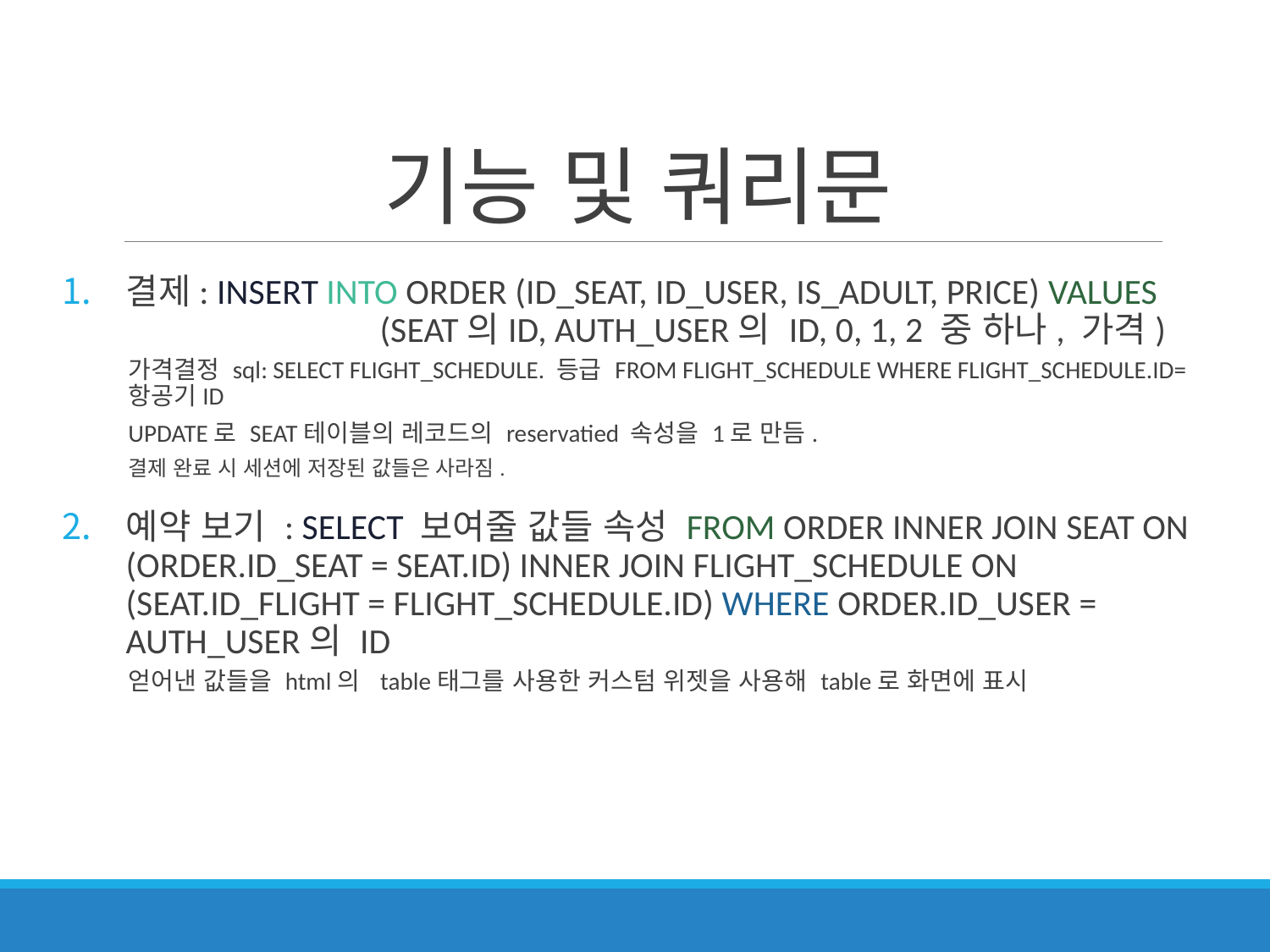

# 기능 및 쿼리문
결제: INSERT INTO ORDER (ID_SEAT, ID_USER, IS_ADULT, PRICE) VALUES 		(SEAT의ID, AUTH_USER의 ID, 0, 1, 2 중 하나, 가격)
가격결정 sql: SELECT FLIGHT_SCHEDULE. 등급 FROM FLIGHT_SCHEDULE WHERE FLIGHT_SCHEDULE.ID=항공기ID
UPDATE로 SEAT테이블의 레코드의 reservatied 속성을 1로 만듬.
결제 완료 시 세션에 저장된 값들은 사라짐.
예약 보기 : SELECT 보여줄 값들 속성 FROM ORDER INNER JOIN SEAT ON (ORDER.ID_SEAT = SEAT.ID) INNER JOIN FLIGHT_SCHEDULE ON (SEAT.ID_FLIGHT = FLIGHT_SCHEDULE.ID) WHERE ORDER.ID_USER = AUTH_USER의 ID
얻어낸 값들을 html의  table태그를 사용한 커스텀 위젯을 사용해 table로 화면에 표시